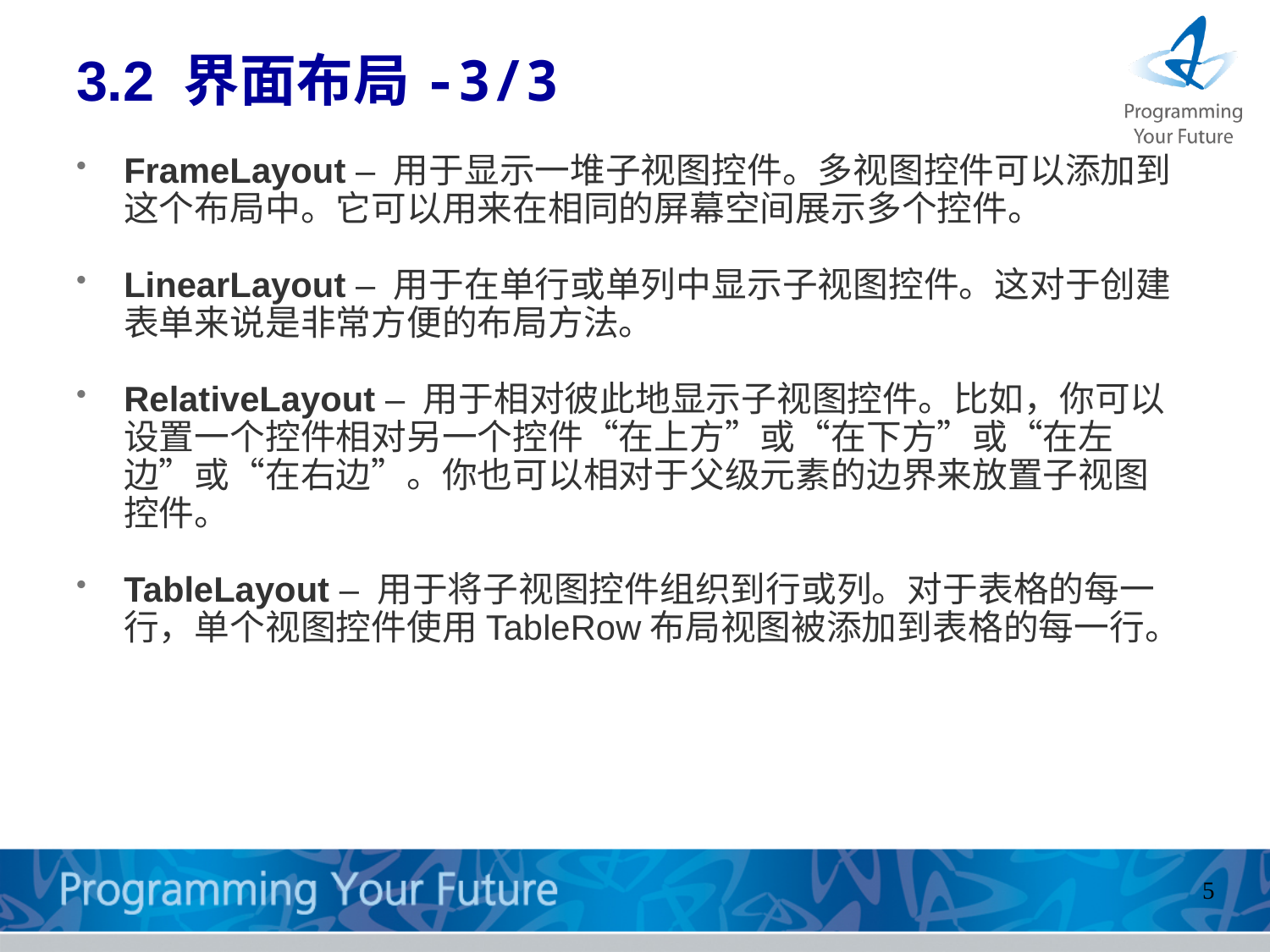

# 3.2 界面布局-3/3
FrameLayout – 用于显示一堆子视图控件。多视图控件可以添加到这个布局中。它可以用来在相同的屏幕空间展示多个控件。

LinearLayout – 用于在单行或单列中显示子视图控件。这对于创建表单来说是非常方便的布局方法。

RelativeLayout – 用于相对彼此地显示子视图控件。比如，你可以设置一个控件相对另一个控件“在上方”或“在下方”或“在左边”或“在右边”。你也可以相对于父级元素的边界来放置子视图控件。

TableLayout – 用于将子视图控件组织到行或列。对于表格的每一行，单个视图控件使用TableRow布局视图被添加到表格的每一行。